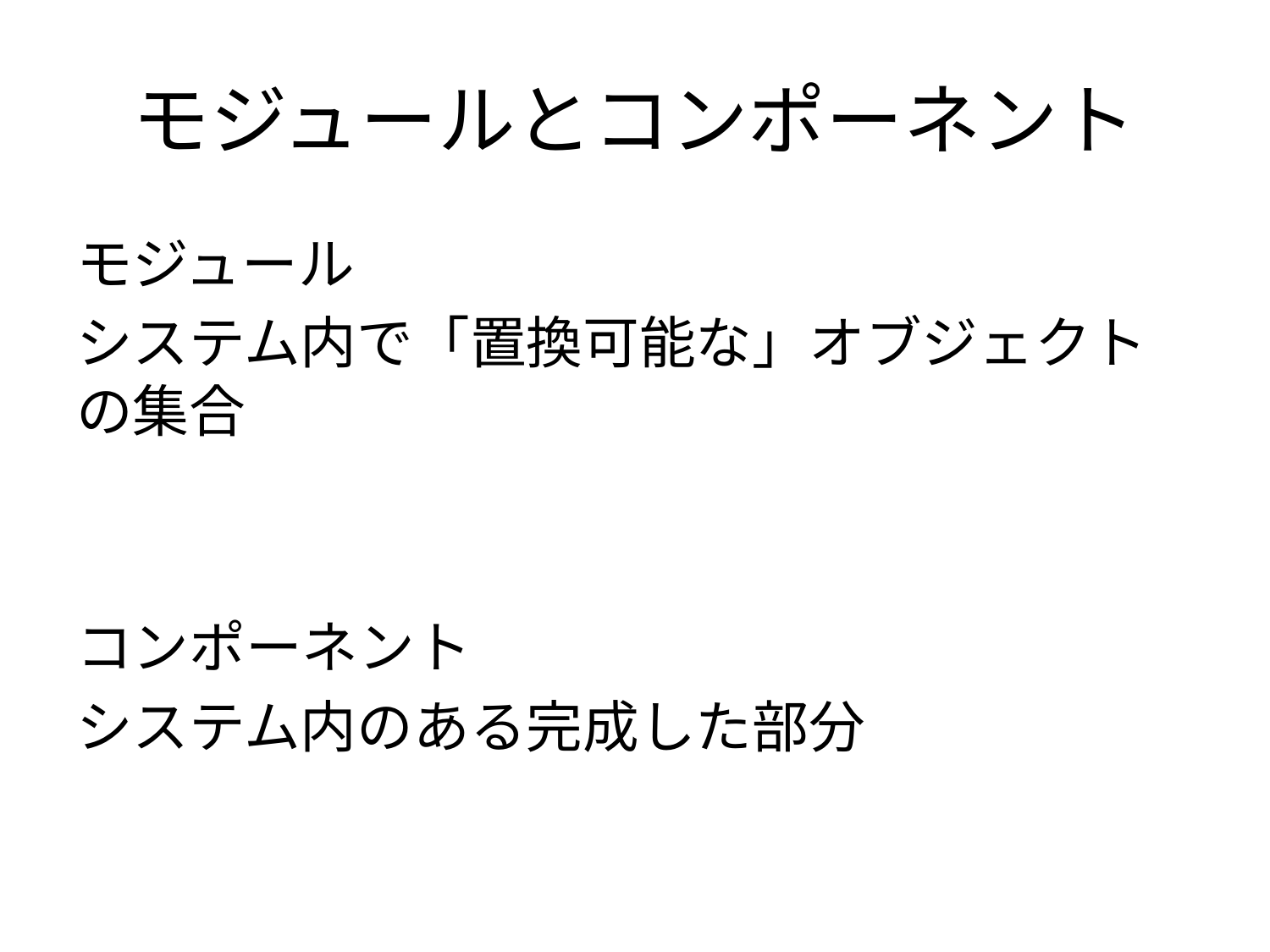

# モジュールとコンポーネント
モジュール
システム内で「置換可能な」オブジェクトの集合

コンポーネント
システム内のある完成した部分